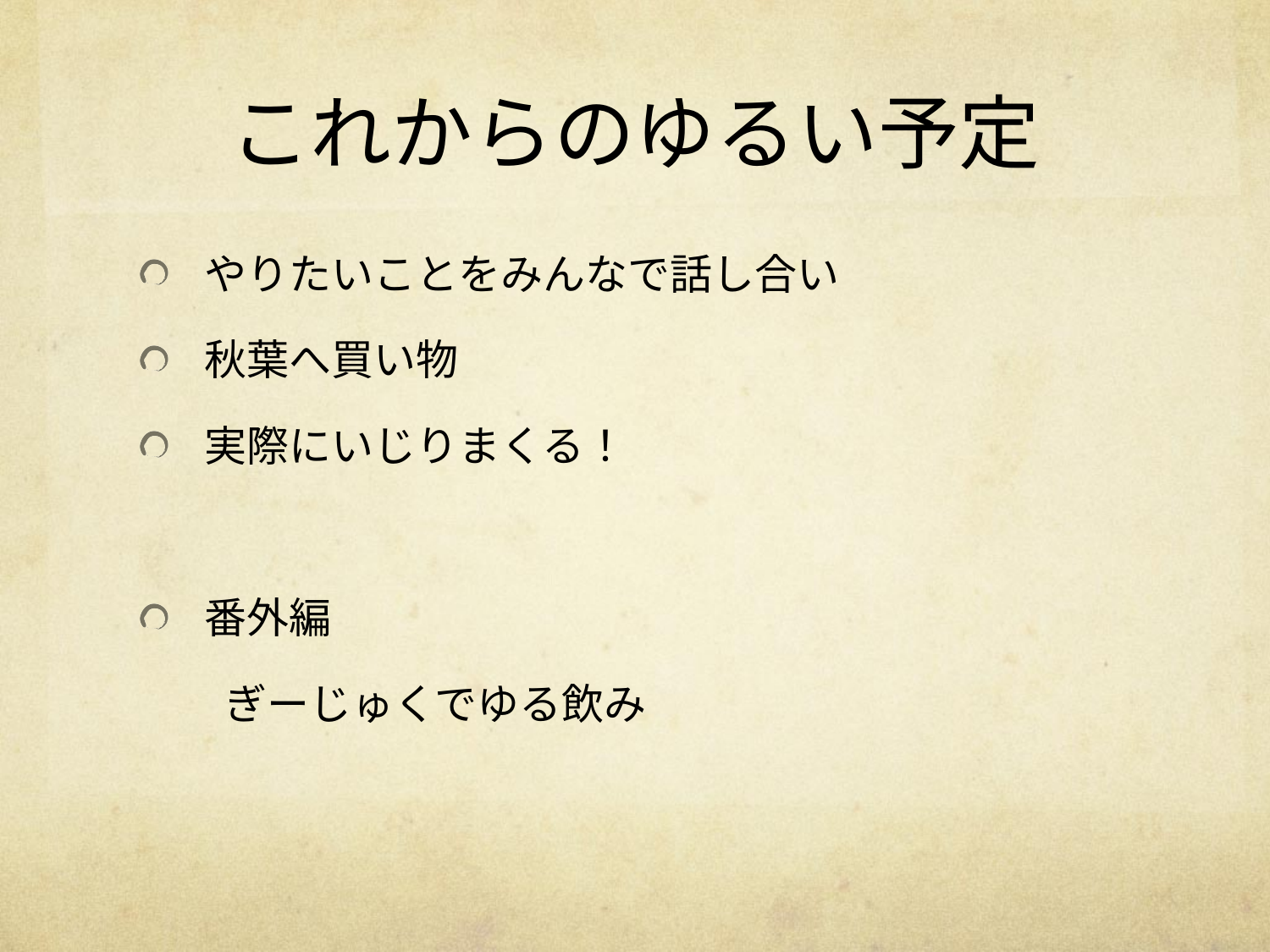

# これからのゆるい予定
やりたいことをみんなで話し合い
秋葉へ買い物
実際にいじりまくる！

番外編
　　ぎーじゅくでゆる飲み